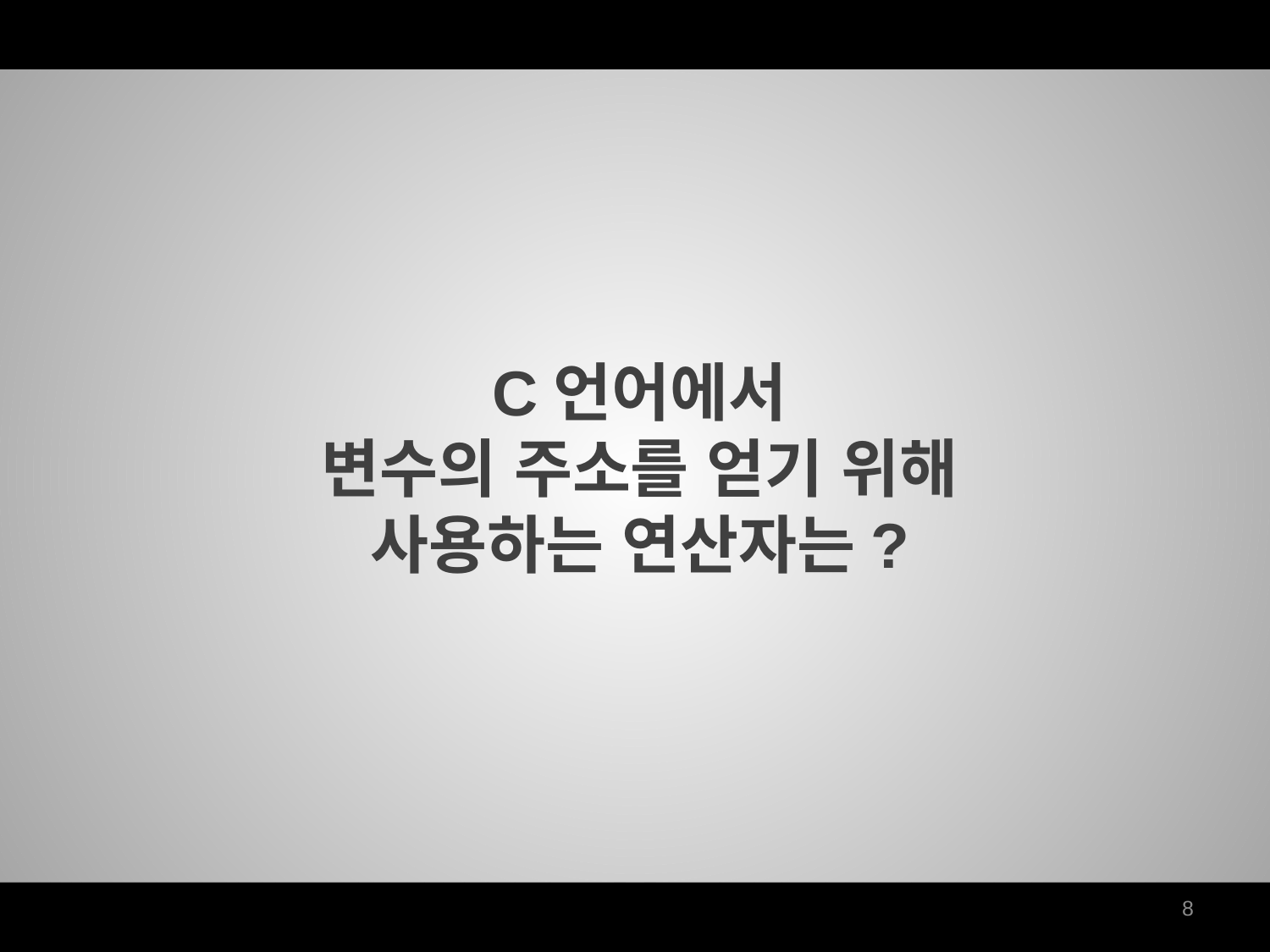

C언어에서
변수의 주소를 얻기 위해
사용하는 연산자는?
8